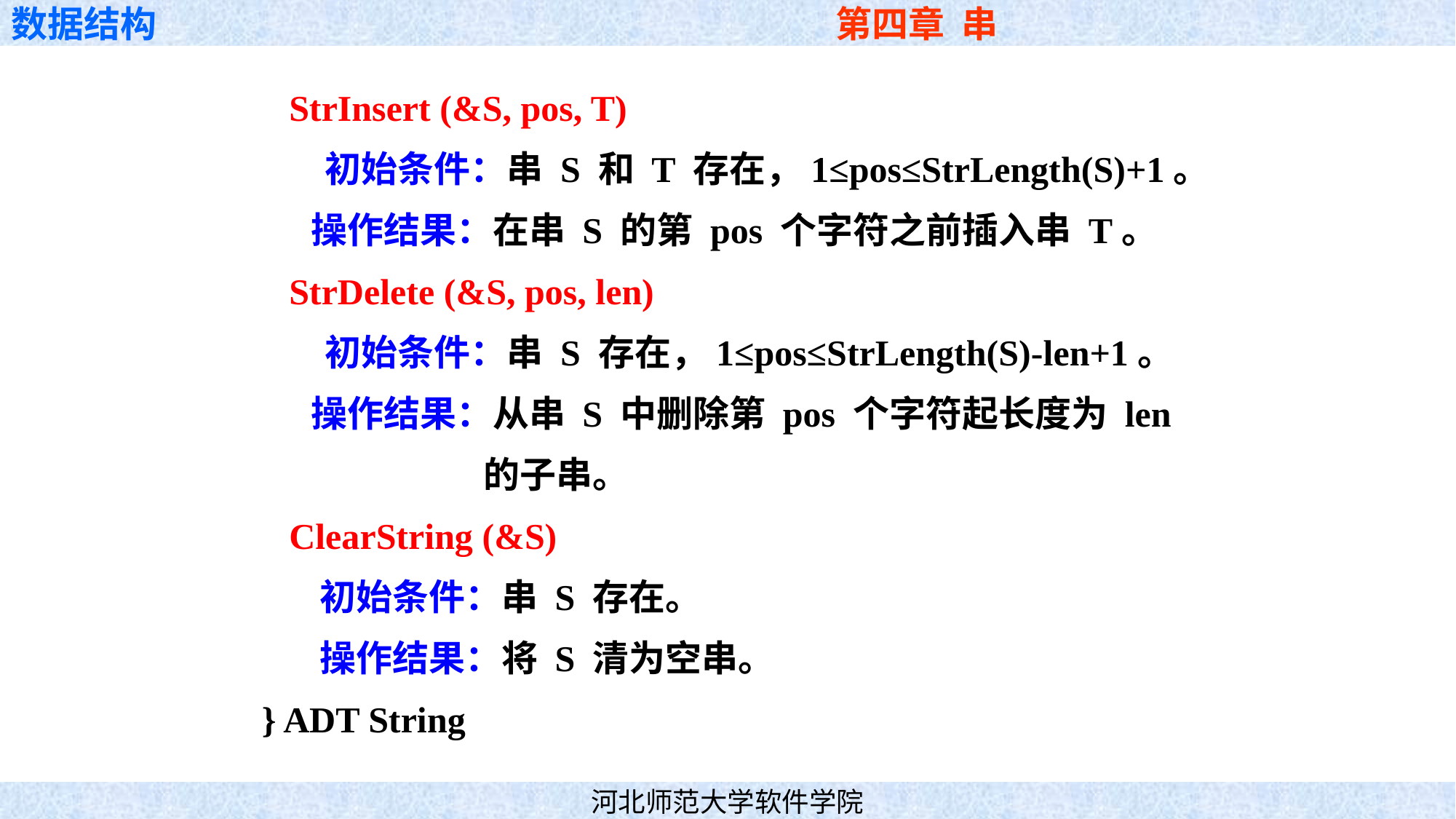

StrInsert (&S, pos, T)
      初始条件：串 S 和 T 存在，1≤pos≤StrLength(S)+1。
      操作结果：在串 S 的第 pos 个字符之前插入串 T。
   StrDelete (&S, pos, len)
      初始条件：串 S 存在，1≤pos≤StrLength(S)-len+1。
      操作结果：从串 S 中删除第 pos 个字符起长度为 len
                          的子串。
   ClearString (&S)
      初始条件：串 S 存在。
      操作结果：将 S 清为空串。
} ADT String